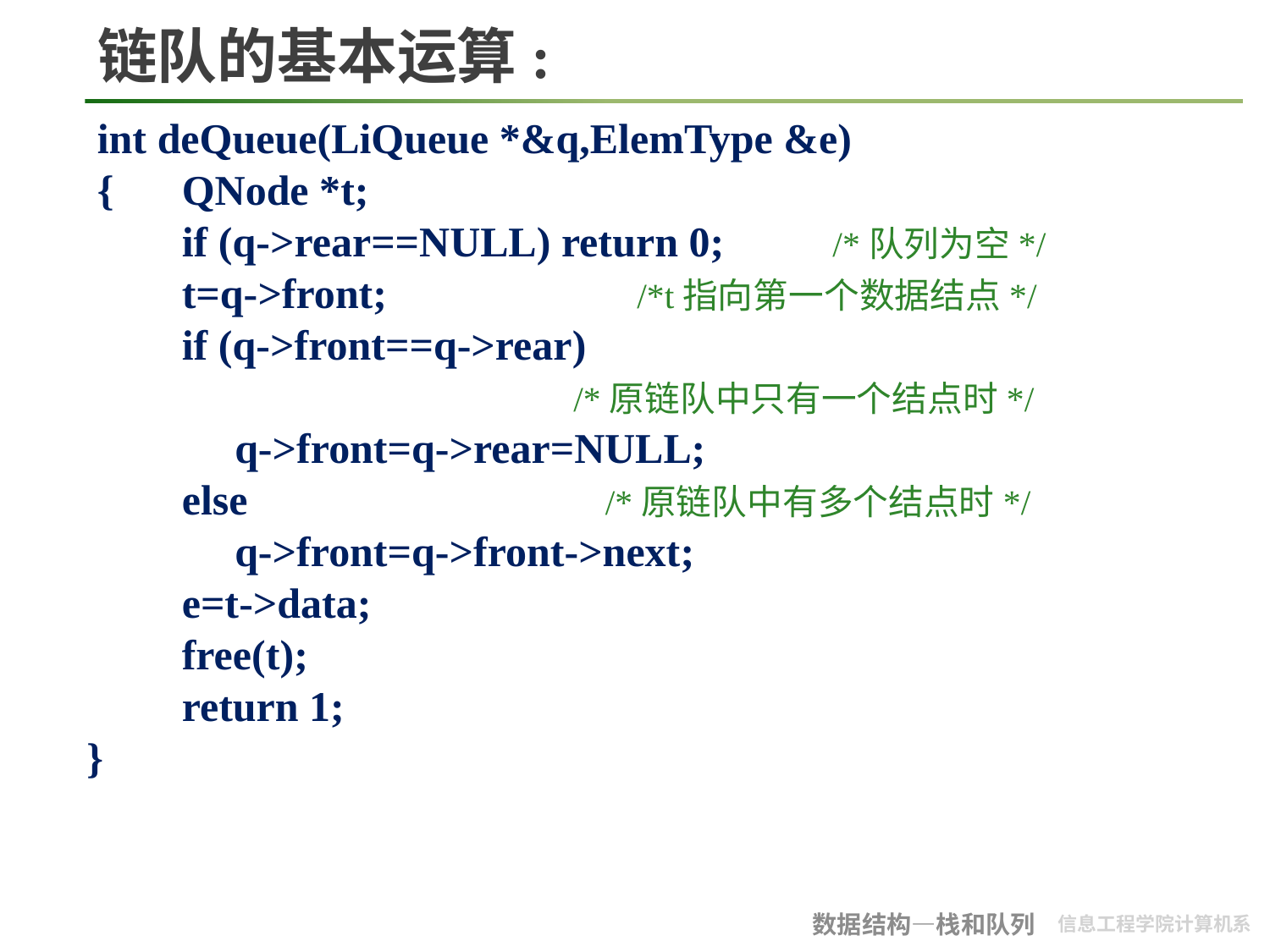

# 链队的基本运算:
    int deQueue(LiQueue *&q,ElemType &e)
    {	QNode *t;
	if (q->rear==NULL) return 0;            /*队列为空*/
	t=q->front;		       /*t指向第一个数据结点*/
	if (q->front==q->rear)
		                         /*原链队中只有一个结点时*/
	     q->front=q->rear=NULL;
	else	                            /*原链队中有多个结点时*/
	     q->front=q->front->next;
	e=t->data;
    	free(t);
	return 1;
   }